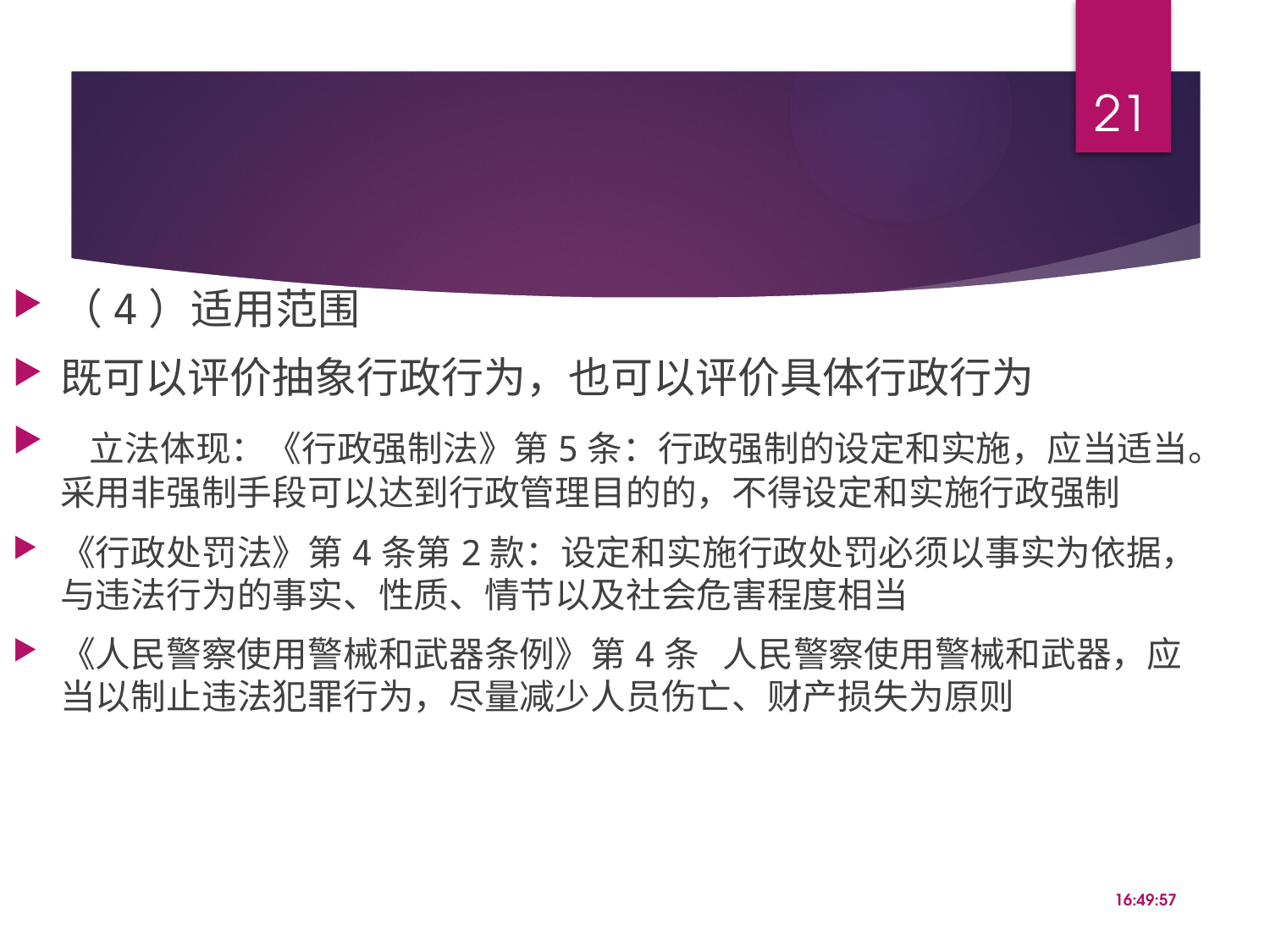

21
#
（4）适用范围
既可以评价抽象行政行为，也可以评价具体行政行为
  立法体现：《行政强制法》第5条：行政强制的设定和实施，应当适当。采用非强制手段可以达到行政管理目的的，不得设定和实施行政强制
《行政处罚法》第4条第2款：设定和实施行政处罚必须以事实为依据，与违法行为的事实、性质、情节以及社会危害程度相当
《人民警察使用警械和武器条例》第4条   人民警察使用警械和武器，应当以制止违法犯罪行为，尽量减少人员伤亡、财产损失为原则

16:49:57